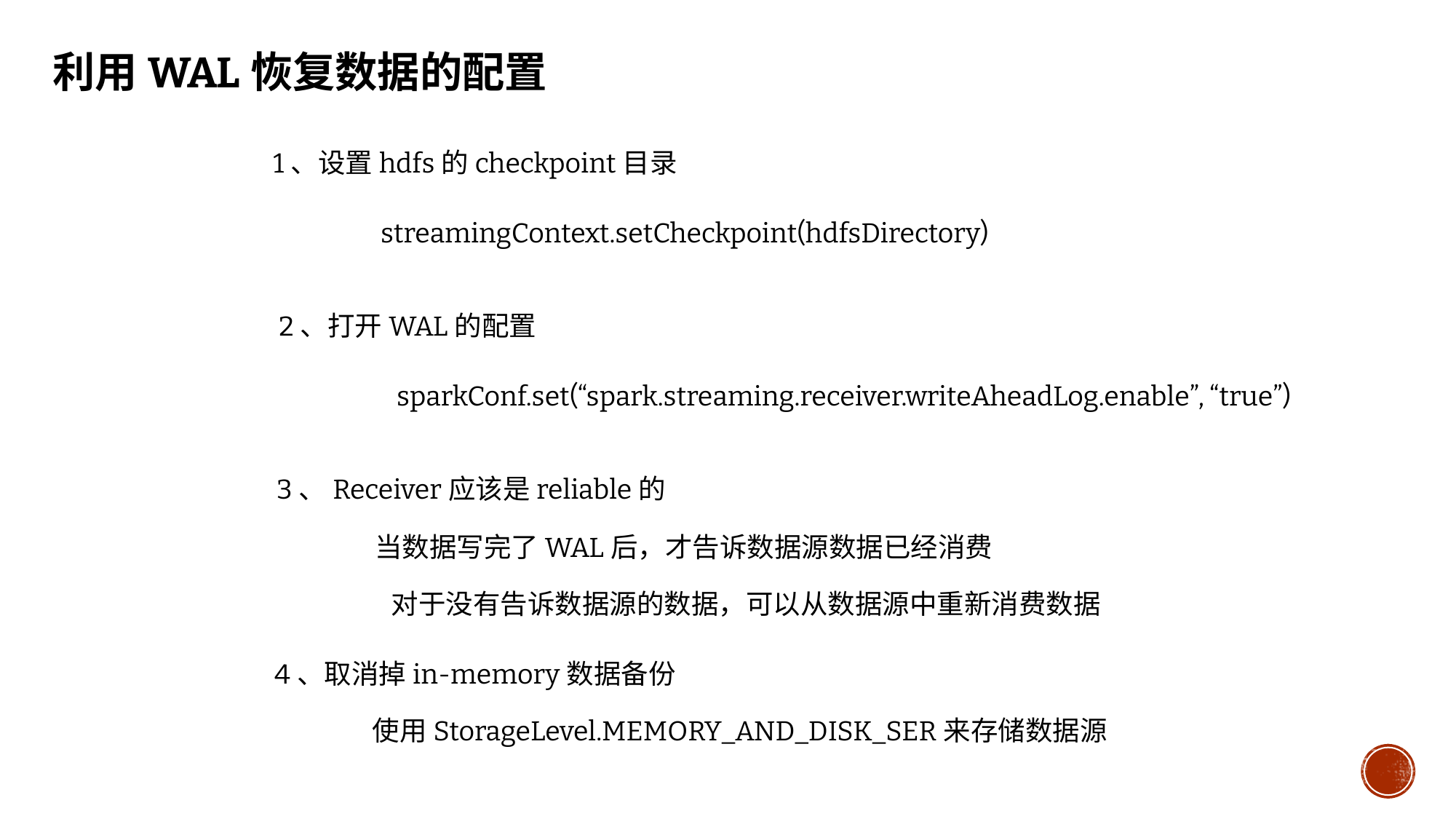

利用WAL恢复数据的配置
1、设置hdfs的checkpoint目录
streamingContext.setCheckpoint(hdfsDirectory)
2、打开WAL的配置
sparkConf.set(“spark.streaming.receiver.writeAheadLog.enable”, “true”)
3、Receiver应该是reliable的
当数据写完了WAL后，才告诉数据源数据已经消费
对于没有告诉数据源的数据，可以从数据源中重新消费数据
4、取消掉in-memory数据备份
使用StorageLevel.MEMORY_AND_DISK_SER来存储数据源